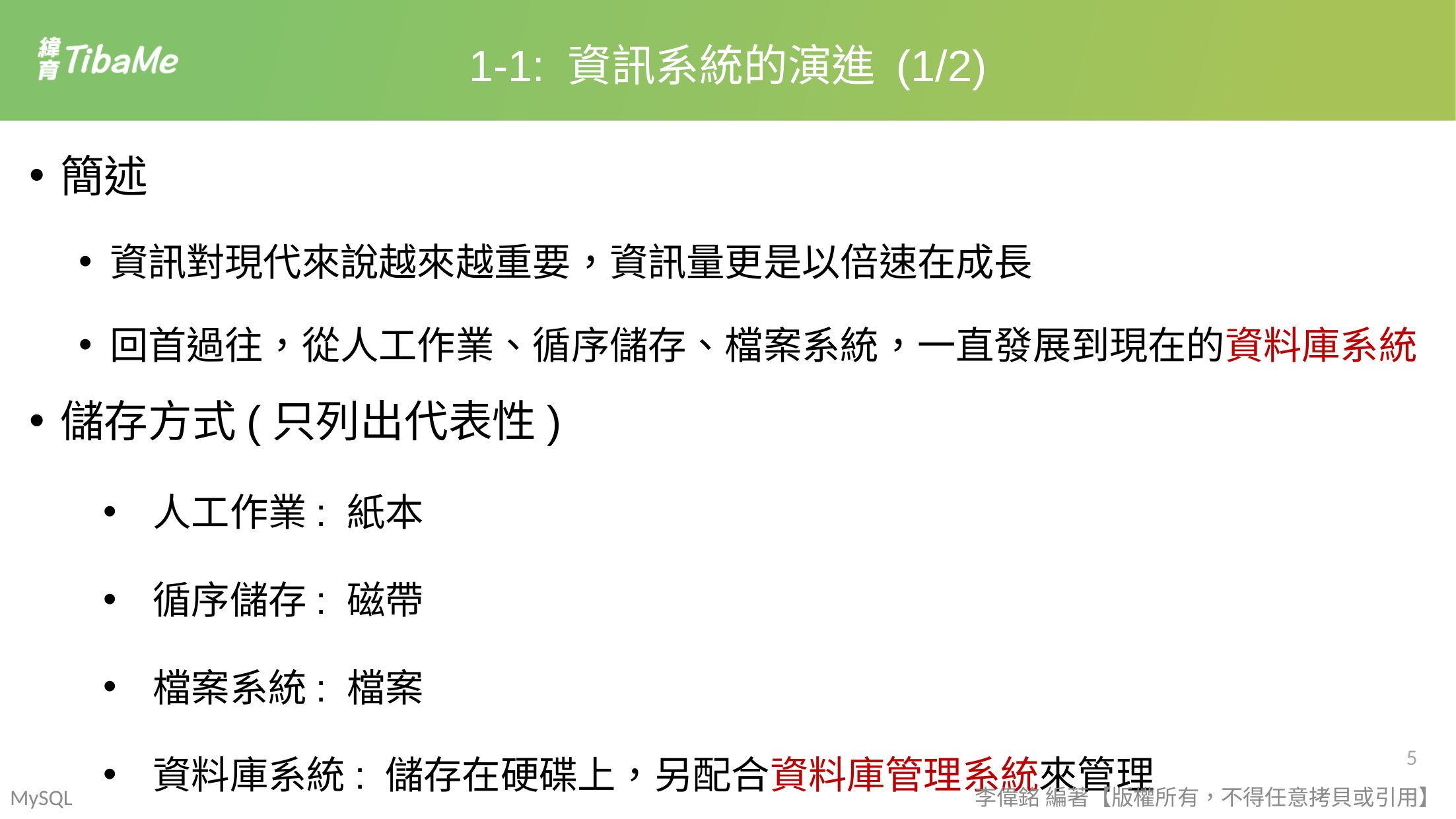

1-1: 資訊系統的演進 (1/2)
簡述
資訊對現代來說越來越重要，資訊量更是以倍速在成長
回首過往，從人工作業、循序儲存、檔案系統，一直發展到現在的資料庫系統
儲存方式(只列出代表性)
人工作業: 紙本
循序儲存: 磁帶
檔案系統: 檔案
資料庫系統: 儲存在硬碟上，另配合資料庫管理系統來管理
MySQL
李偉銘 編著【版權所有，不得任意拷貝或引用】